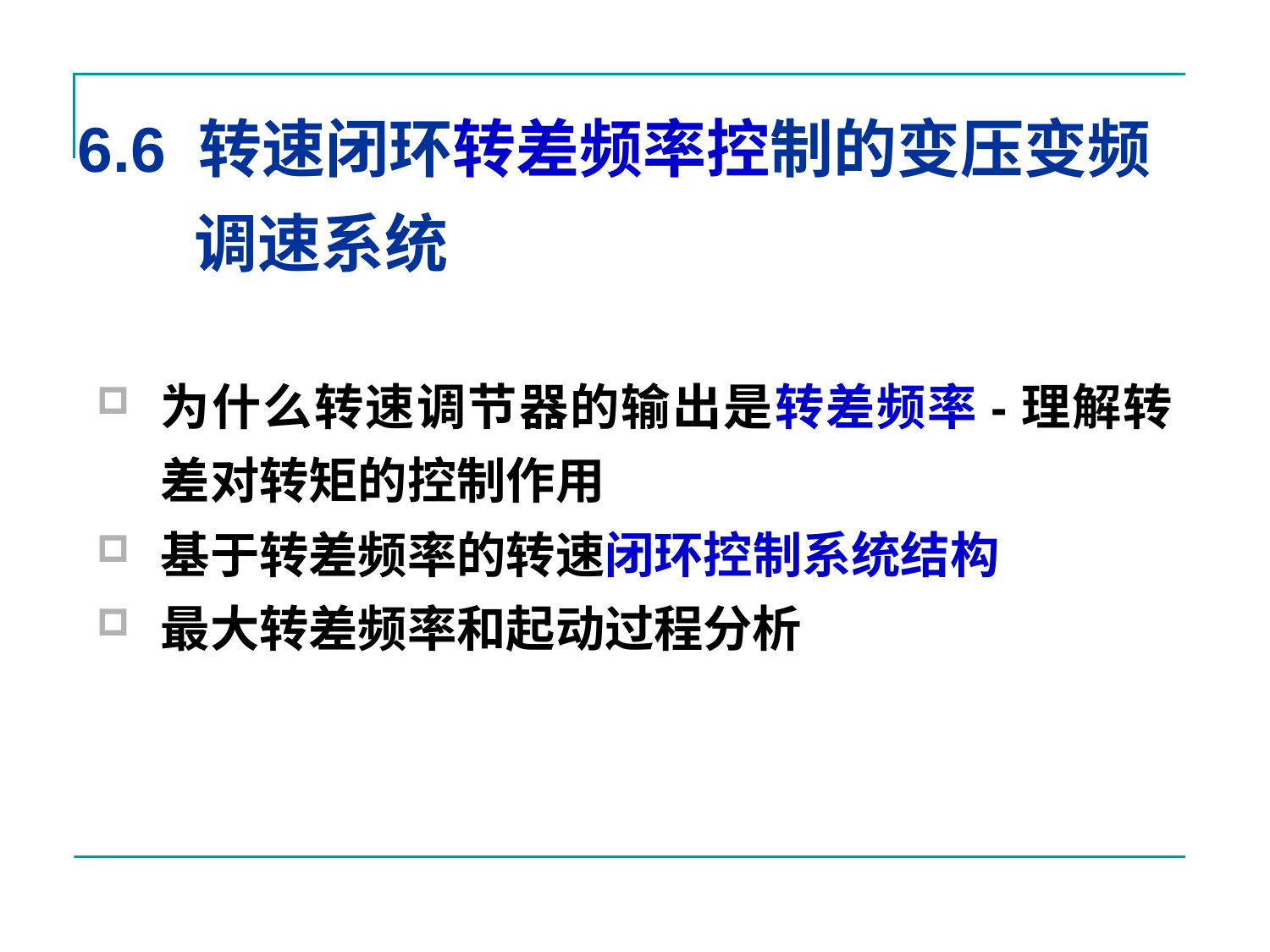

# 6.6 转速闭环转差频率控制的变压变频调速系统
为什么转速调节器的输出是转差频率-理解转差对转矩的控制作用
基于转差频率的转速闭环控制系统结构
最大转差频率和起动过程分析